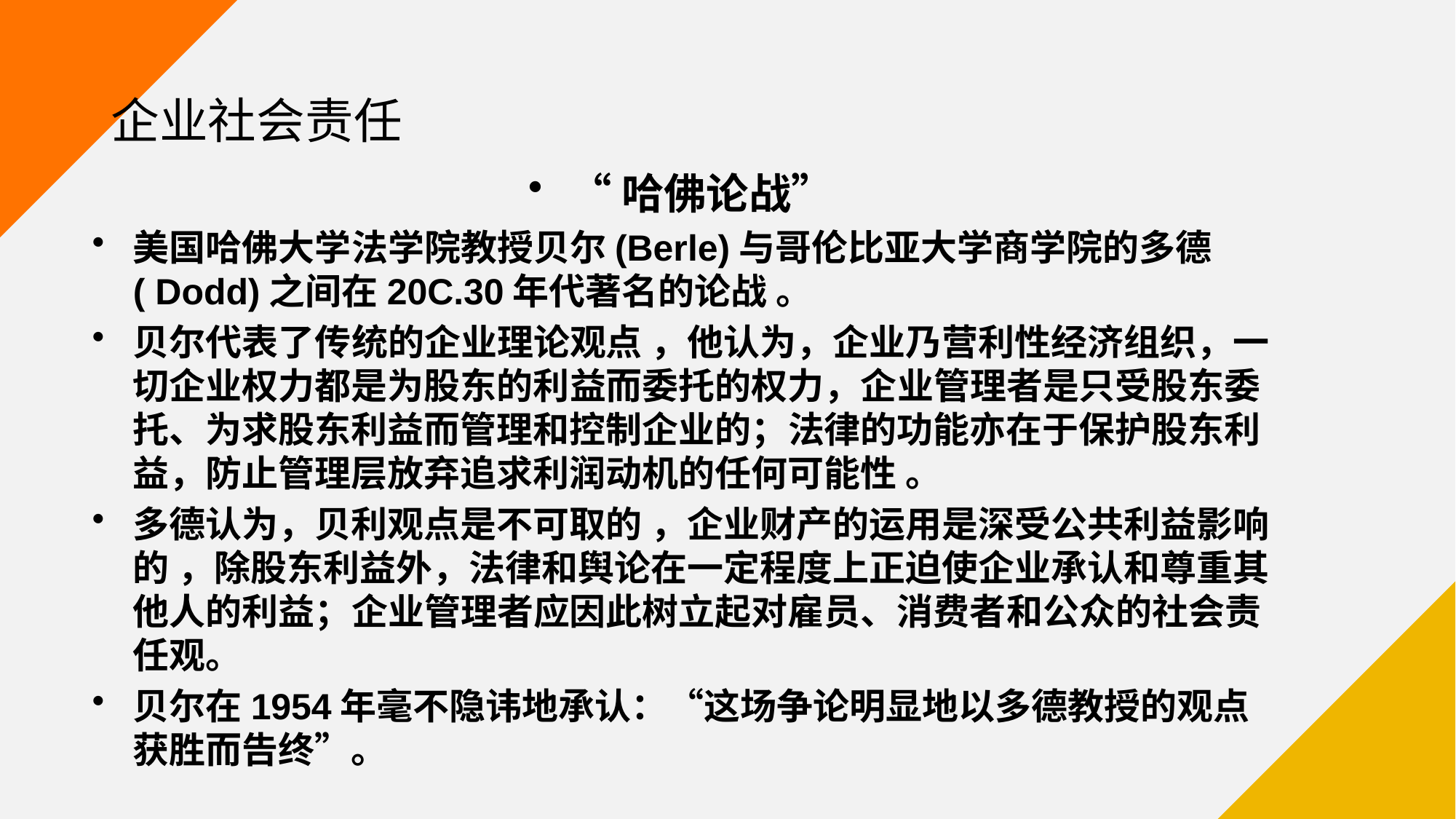

# 企业社会责任
“哈佛论战”
美国哈佛大学法学院教授贝尔(Berle)与哥伦比亚大学商学院的多德( Dodd)之间在20C.30年代著名的论战 。
贝尔代表了传统的企业理论观点 ，他认为，企业乃营利性经济组织，一切企业权力都是为股东的利益而委托的权力，企业管理者是只受股东委托、为求股东利益而管理和控制企业的；法律的功能亦在于保护股东利益，防止管理层放弃追求利润动机的任何可能性 。
多德认为，贝利观点是不可取的 ，企业财产的运用是深受公共利益影响的 ，除股东利益外，法律和舆论在一定程度上正迫使企业承认和尊重其他人的利益；企业管理者应因此树立起对雇员、消费者和公众的社会责任观。
贝尔在1954年毫不隐讳地承认：“这场争论明显地以多德教授的观点获胜而告终”。